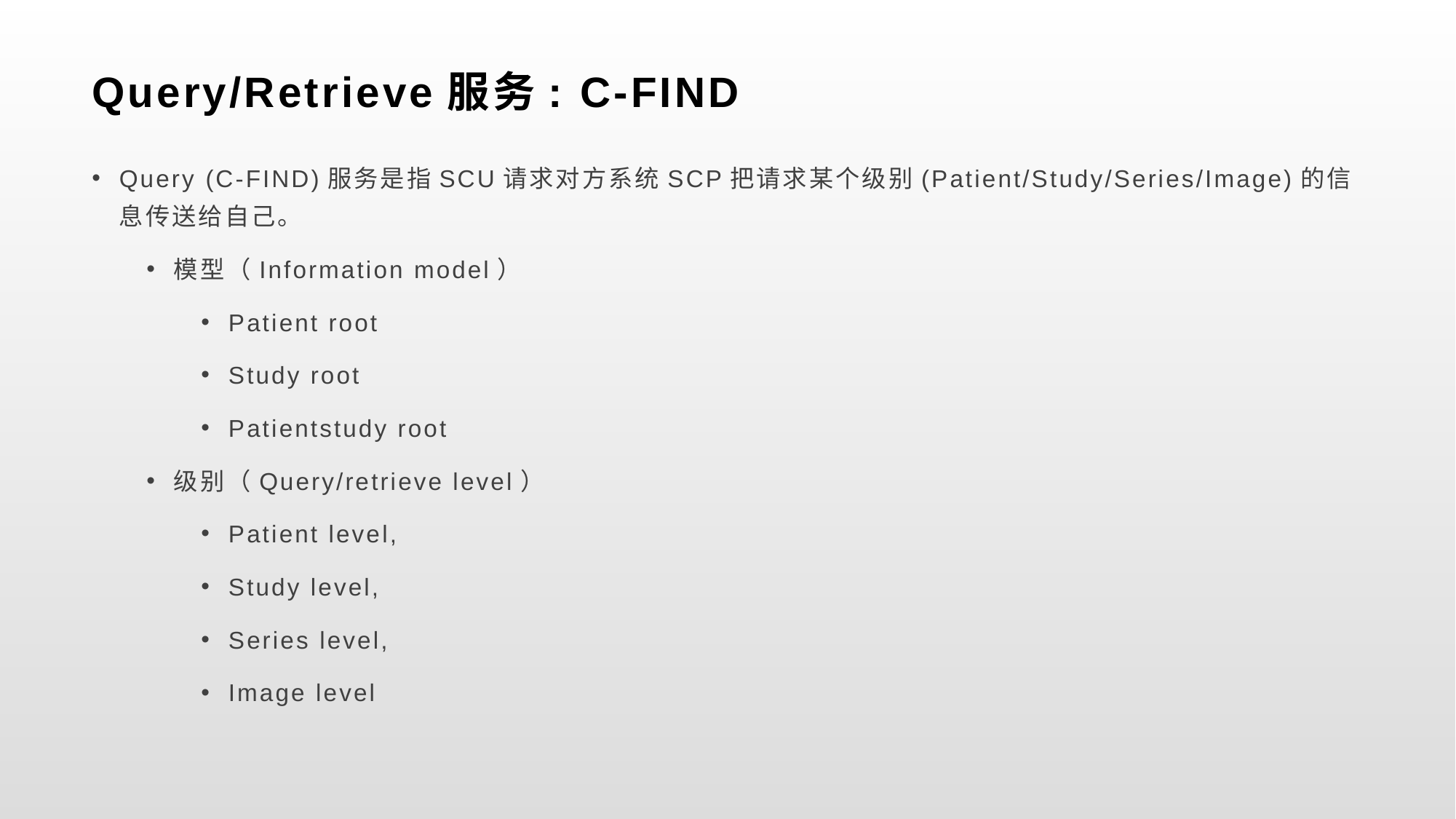

# Query/Retrieve服务: C-FIND
Query (C-FIND)服务是指SCU请求对方系统SCP把请求某个级别(Patient/Study/Series/Image)的信息传送给自己。
模型（Information model）
Patient root
Study root
Patientstudy root
级别（Query/retrieve level）
Patient level,
Study level,
Series level,
Image level